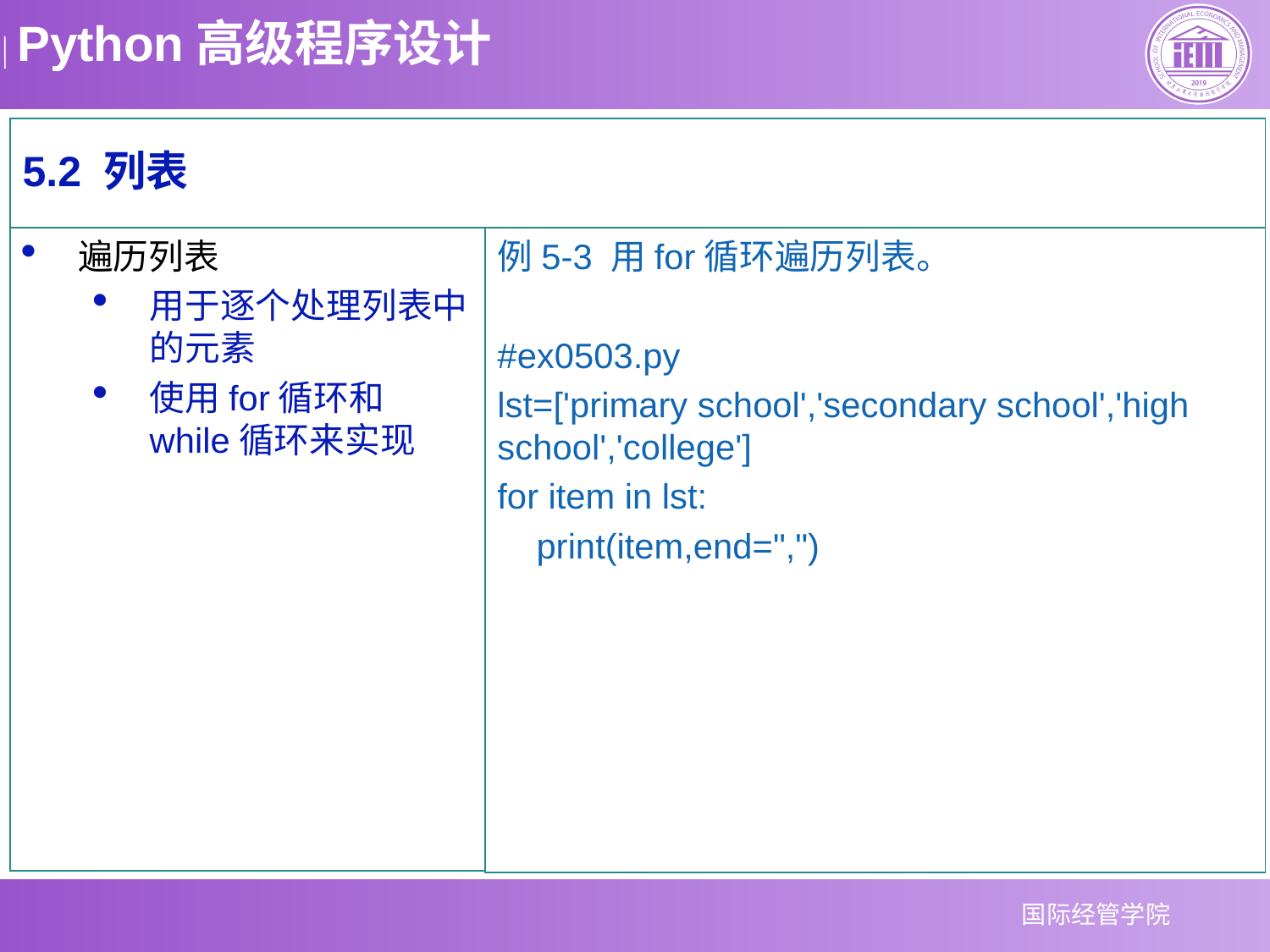

5.2 列表
遍历列表
用于逐个处理列表中的元素
使用for循环和while循环来实现

例5-3 用for循环遍历列表。

#ex0503.py
lst=['primary school','secondary school','high school','college']
for item in lst:
    print(item,end=",")